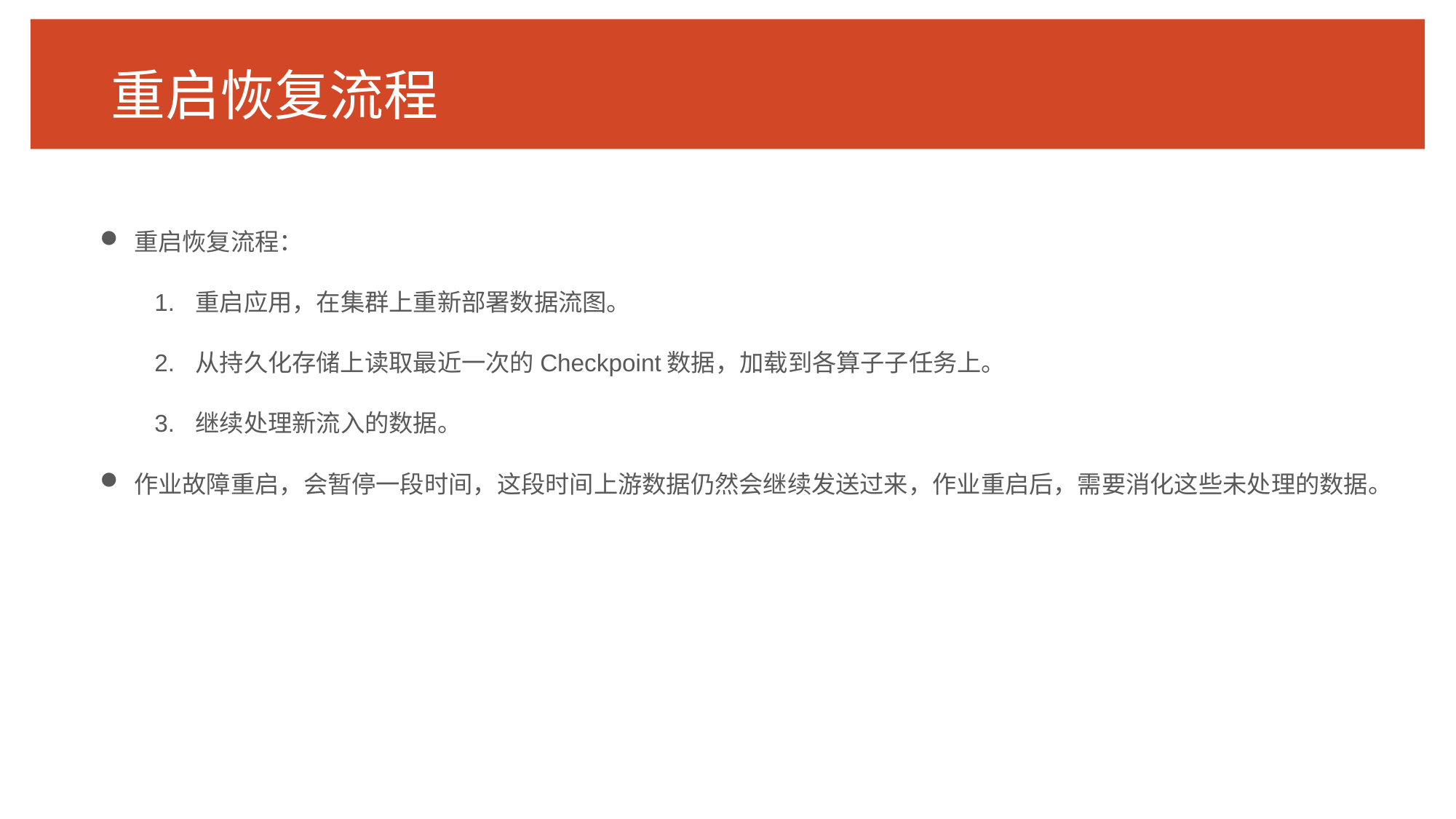

# 重启恢复流程
重启恢复流程：
重启应用，在集群上重新部署数据流图。
从持久化存储上读取最近一次的Checkpoint数据，加载到各算子子任务上。
继续处理新流入的数据。
作业故障重启，会暂停一段时间，这段时间上游数据仍然会继续发送过来，作业重启后，需要消化这些未处理的数据。